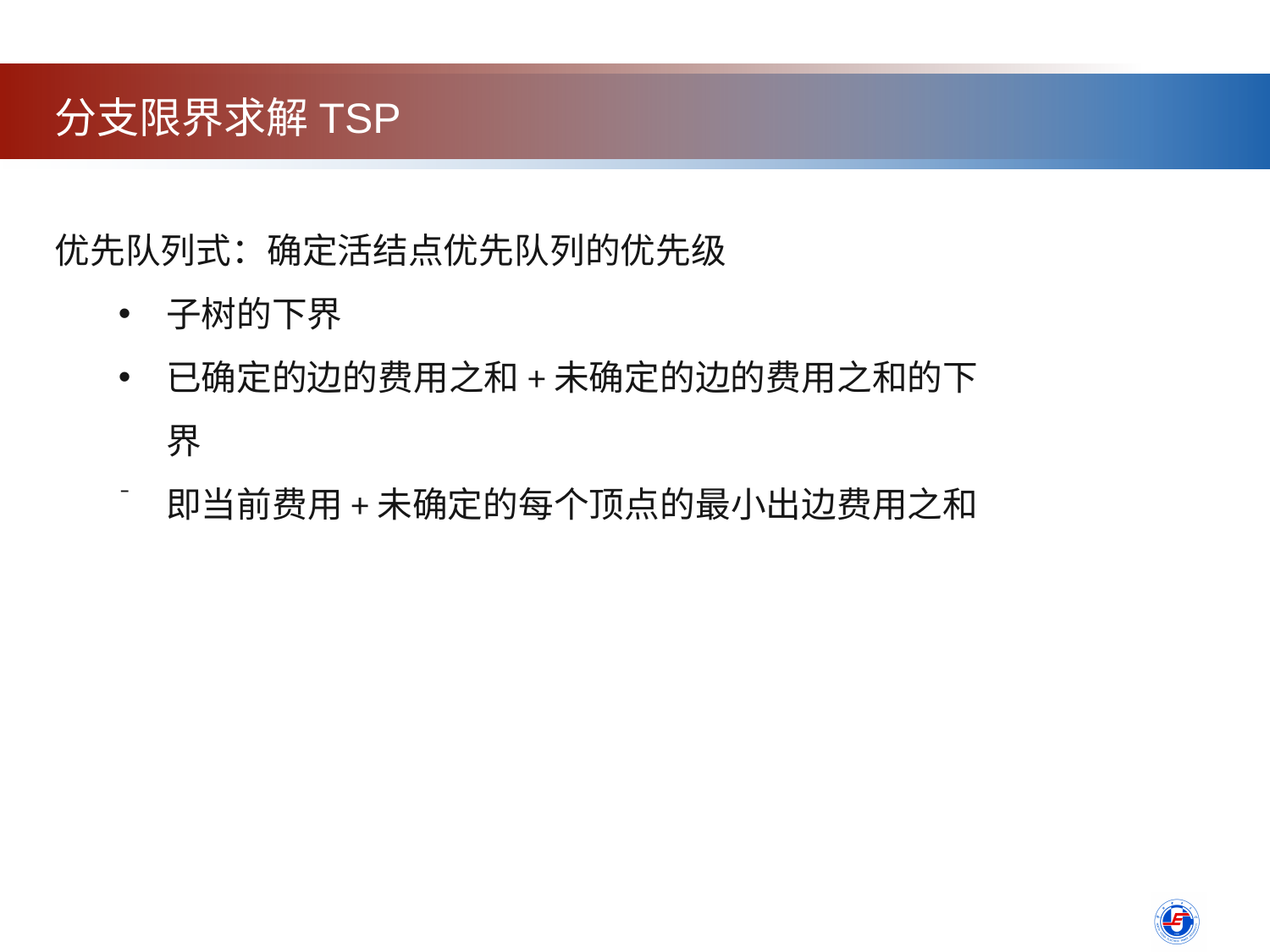

分支限界求解TSP
优先队列式：确定活结点优先队列的优先级
子树的下界
已确定的边的费用之和+未确定的边的费用之和的下界
即当前费用+未确定的每个顶点的最小出边费用之和